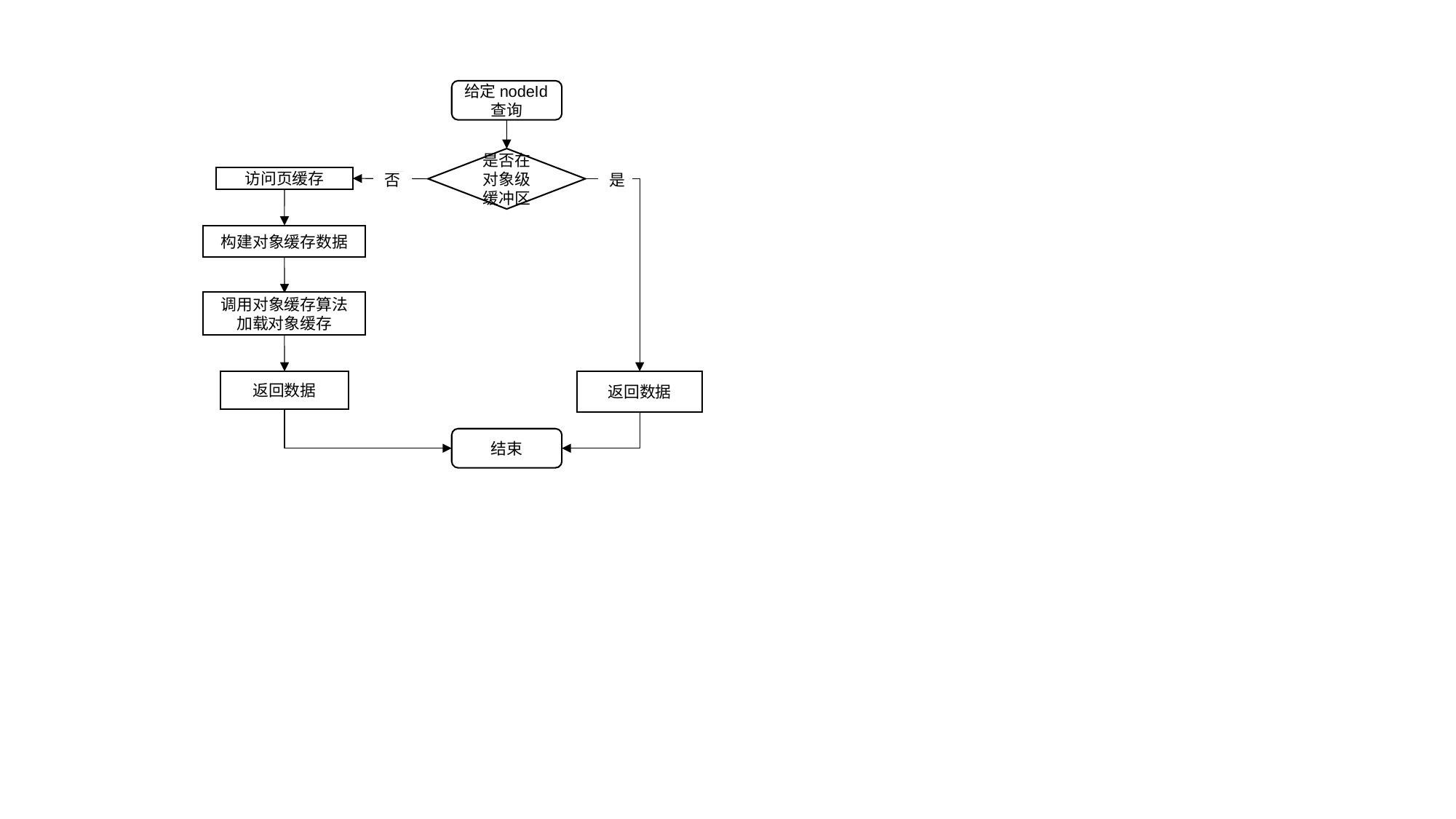

给定nodeId查询
是否在对象级缓冲区
访问页缓存
否
是
否
构建对象缓存数据
调用对象缓存算法加载对象缓存
返回数据
返回数据
结束